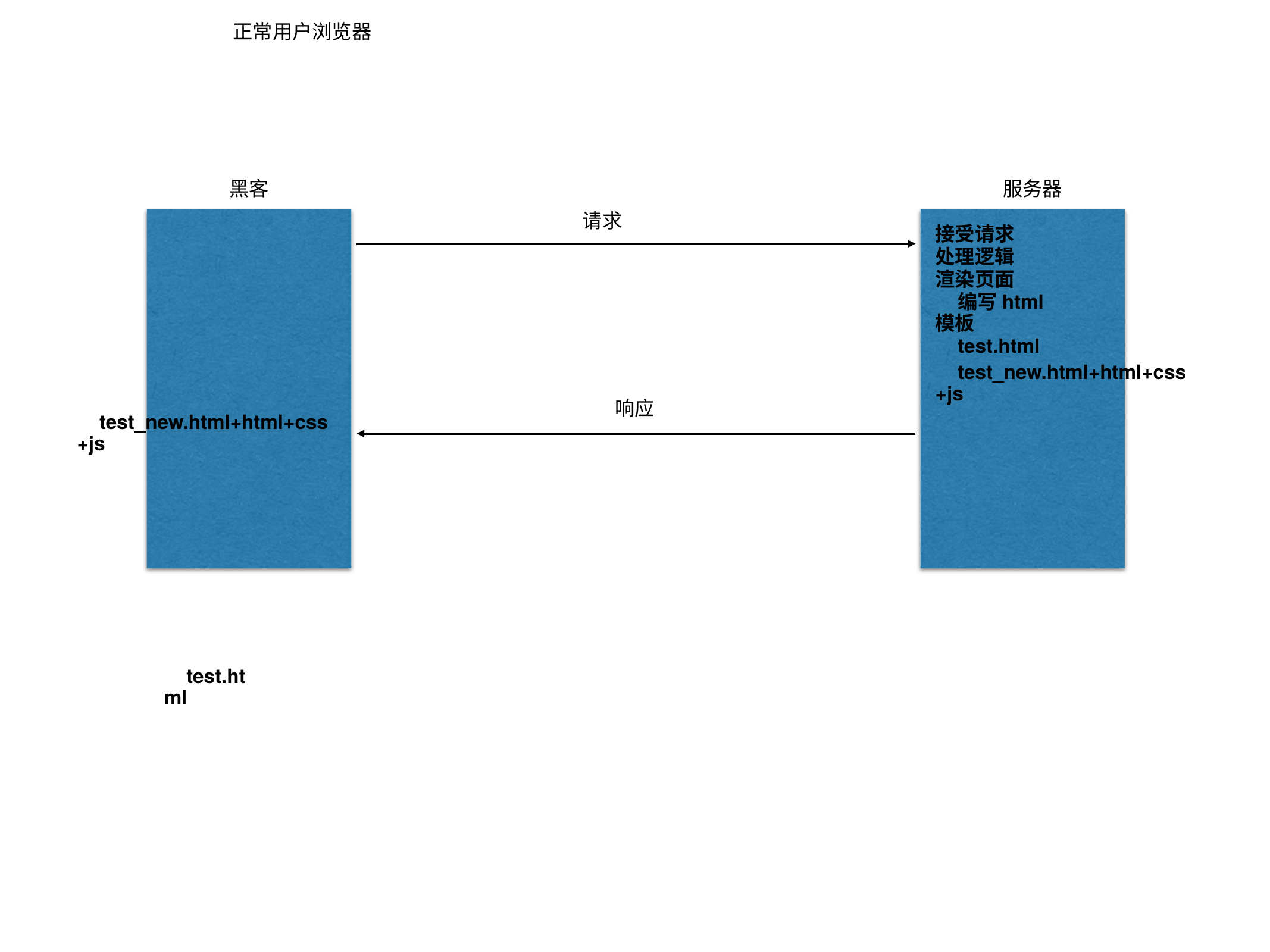

正常用户浏览器
黑客
服务器
请求

接受请求
处理逻辑
渲染页面
编写html模板
test.html

test_new.html+html+css+js
响应
test_new.html+html+css+js

test.html